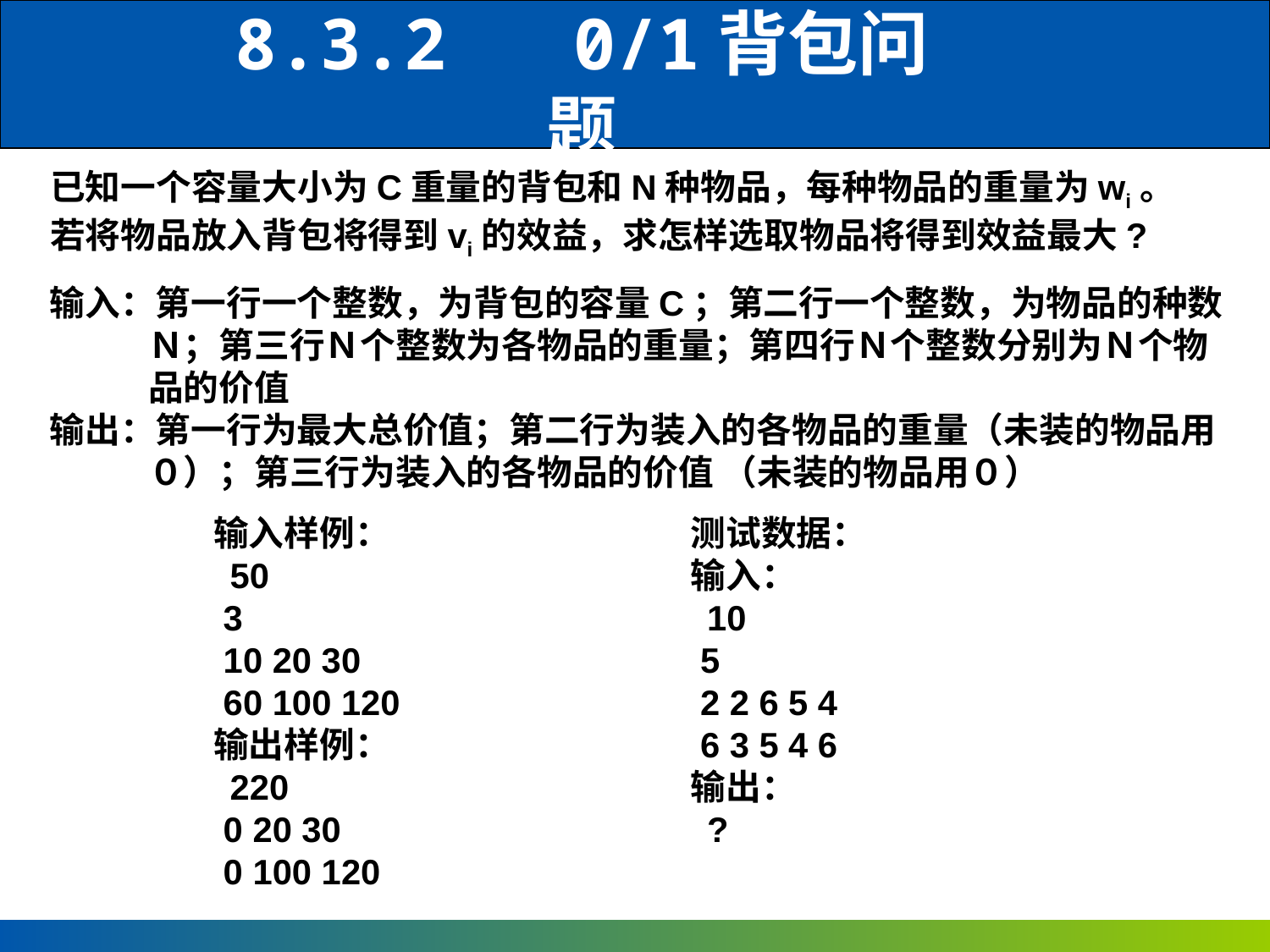

8.3.2   0/1背包问题
已知一个容量大小为C重量的背包和N种物品，每种物品的重量为wi。若将物品放入背包将得到vi的效益，求怎样选取物品将得到效益最大?
输入：第一行一个整数，为背包的容量C；第二行一个整数，为物品的种数Ｎ；第三行Ｎ个整数为各物品的重量；第四行Ｎ个整数分别为Ｎ个物品的价值
输出：第一行为最大总价值；第二行为装入的各物品的重量（未装的物品用０）；第三行为装入的各物品的价值 （未装的物品用０）
输入样例：
 50
 3
 10 20 30
 60 100 120
输出样例：
 220
 0 20 30
 0 100 120
测试数据：
输入：
 10
 5
 2 2 6 5 4
 6 3 5 4 6
输出：
 ?